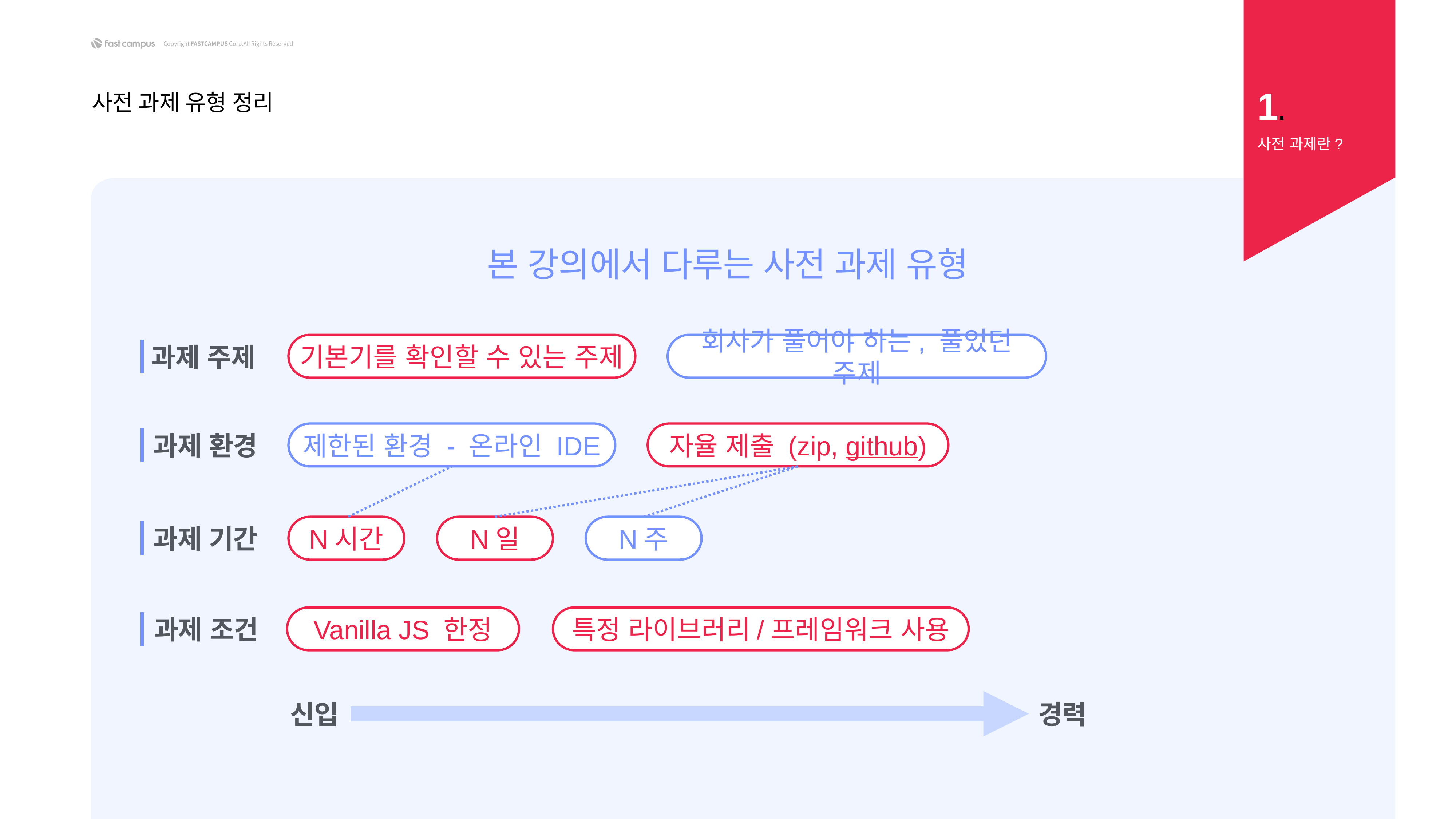

1.

사전 과제 유형 정리
사전 과제란?
본 강의에서 다루는 사전 과제 유형
기본기를 확인할 수 있는 주제
회사가 풀어야 하는, 풀었던 주제
과제 주제
제한된 환경 - 온라인 IDE
자율 제출 (zip, github)
과제 환경
N시간
N일
N주
과제 기간
Vanilla JS 한정
특정 라이브러리/프레임워크 사용
과제 조건
신입
경력